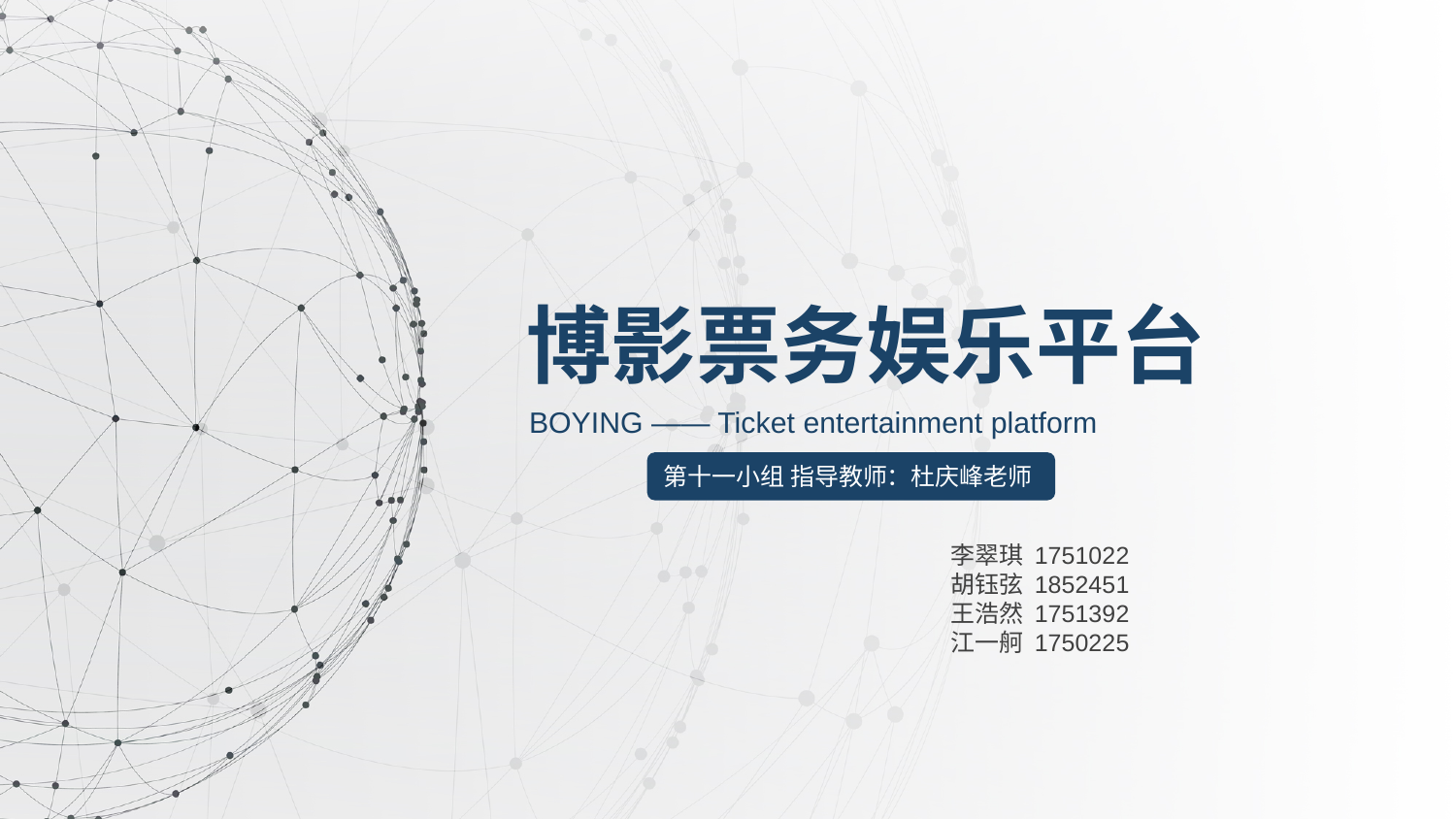

博影票务娱乐平台
BOYING —— Ticket entertainment platform
第十一小组 指导教师：杜庆峰老师
李翠琪 1751022
胡钰弦 1852451
王浩然 1751392
江一舸 1750225